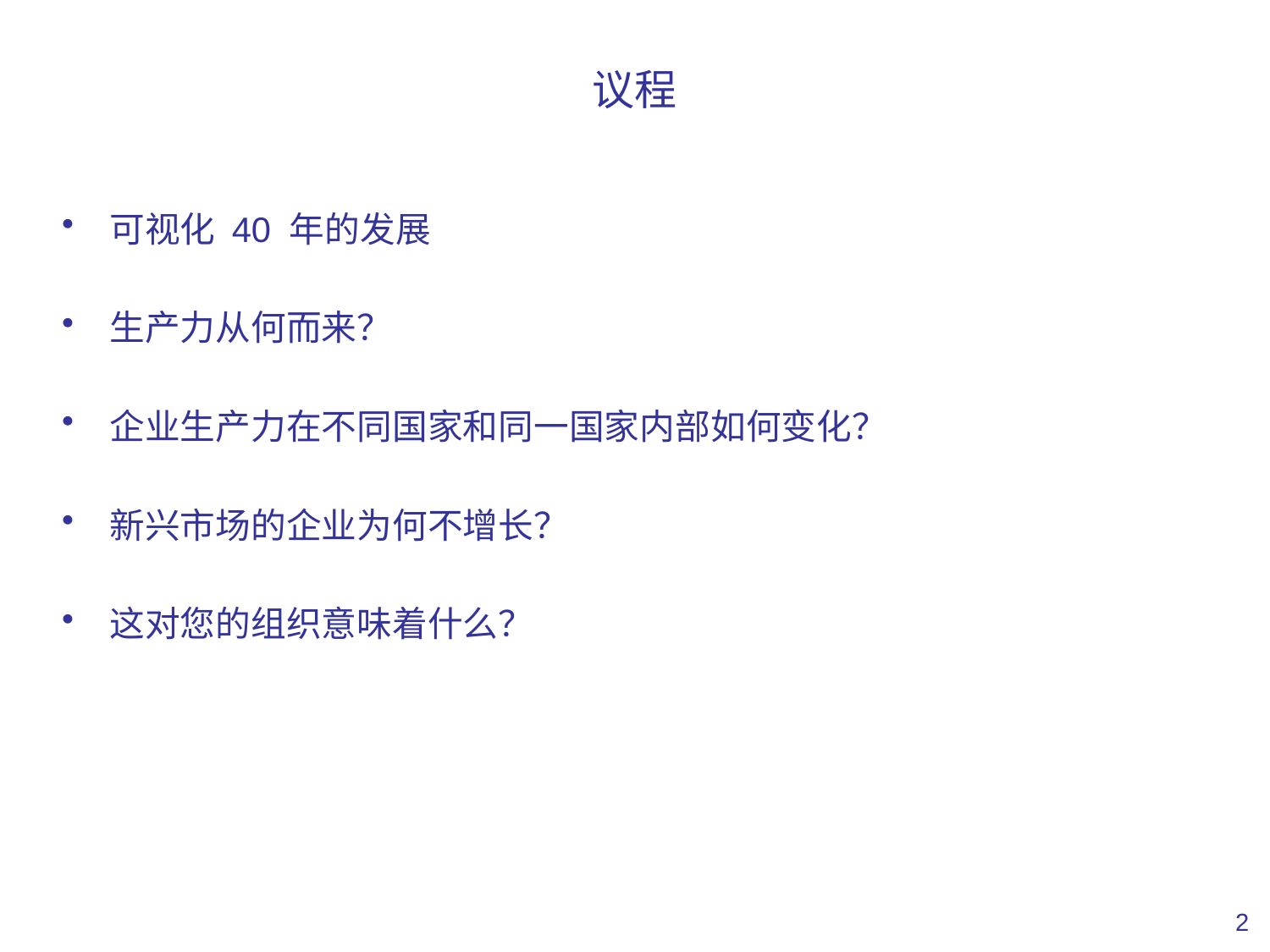

# 议程

可视化 40 年的发展

生产力从何而来？

企业生产力在不同国家和同一国家内部如何变化？

新兴市场的企业为何不增长？

这对您的组织意味着什么？

2